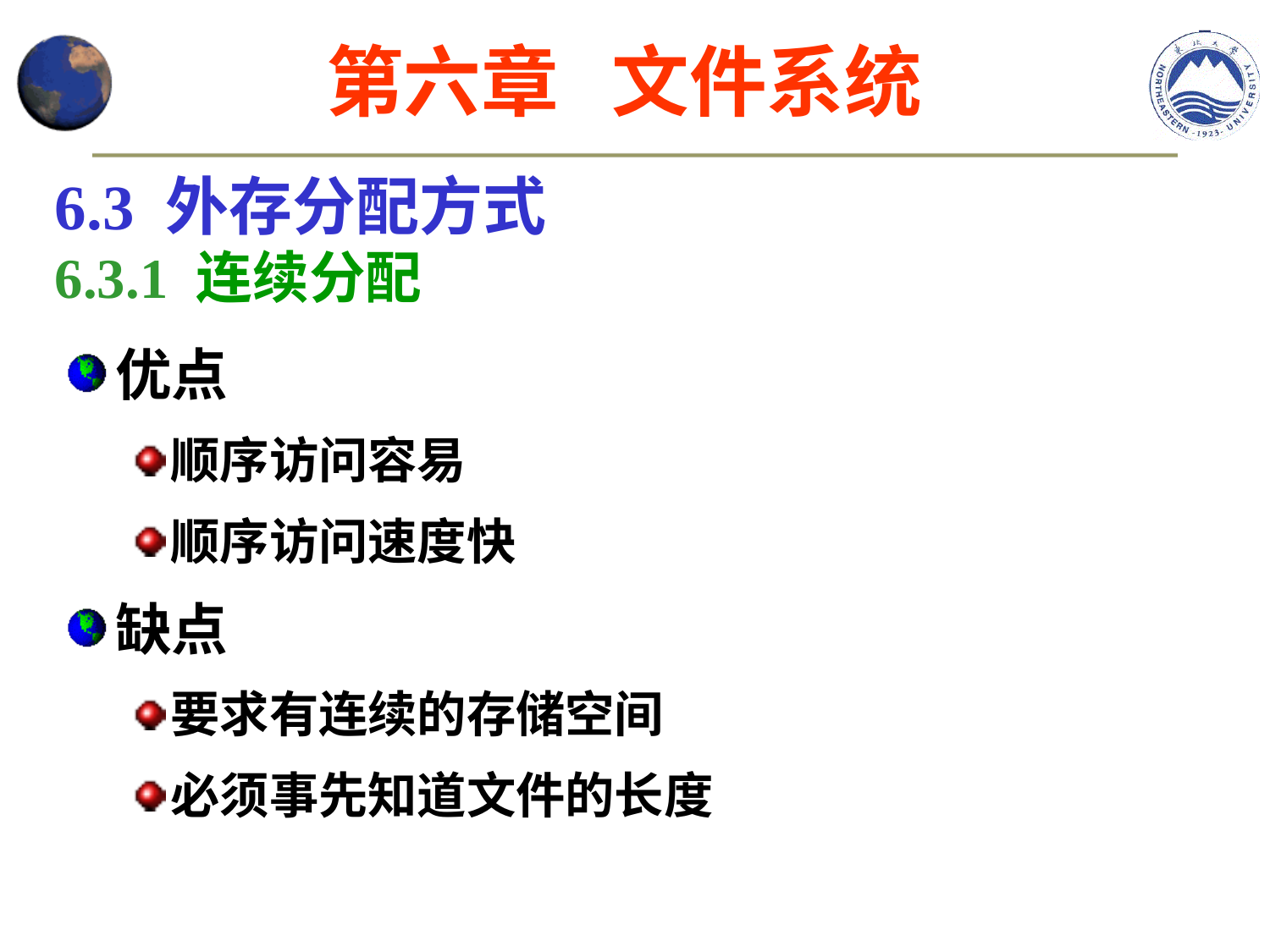

第六章   文件系统
6.3 外存分配方式
6.3.1 连续分配
优点
顺序访问容易
顺序访问速度快
缺点
要求有连续的存储空间
必须事先知道文件的长度